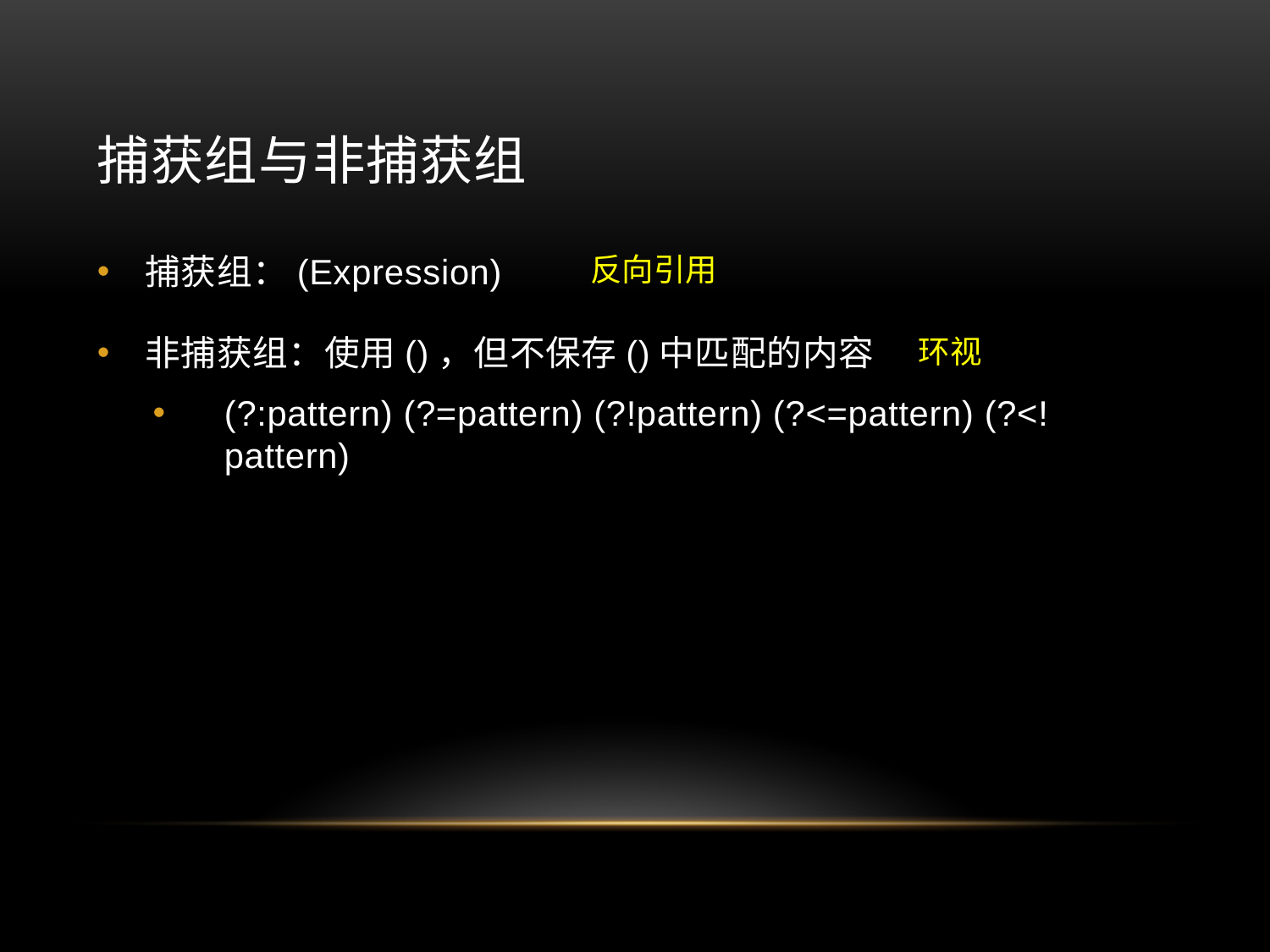

# 捕获组与非捕获组
捕获组：(Expression)
非捕获组：使用()，但不保存()中匹配的内容
(?:pattern) (?=pattern) (?!pattern) (?<=pattern) (?<!pattern)

反向引用
环视